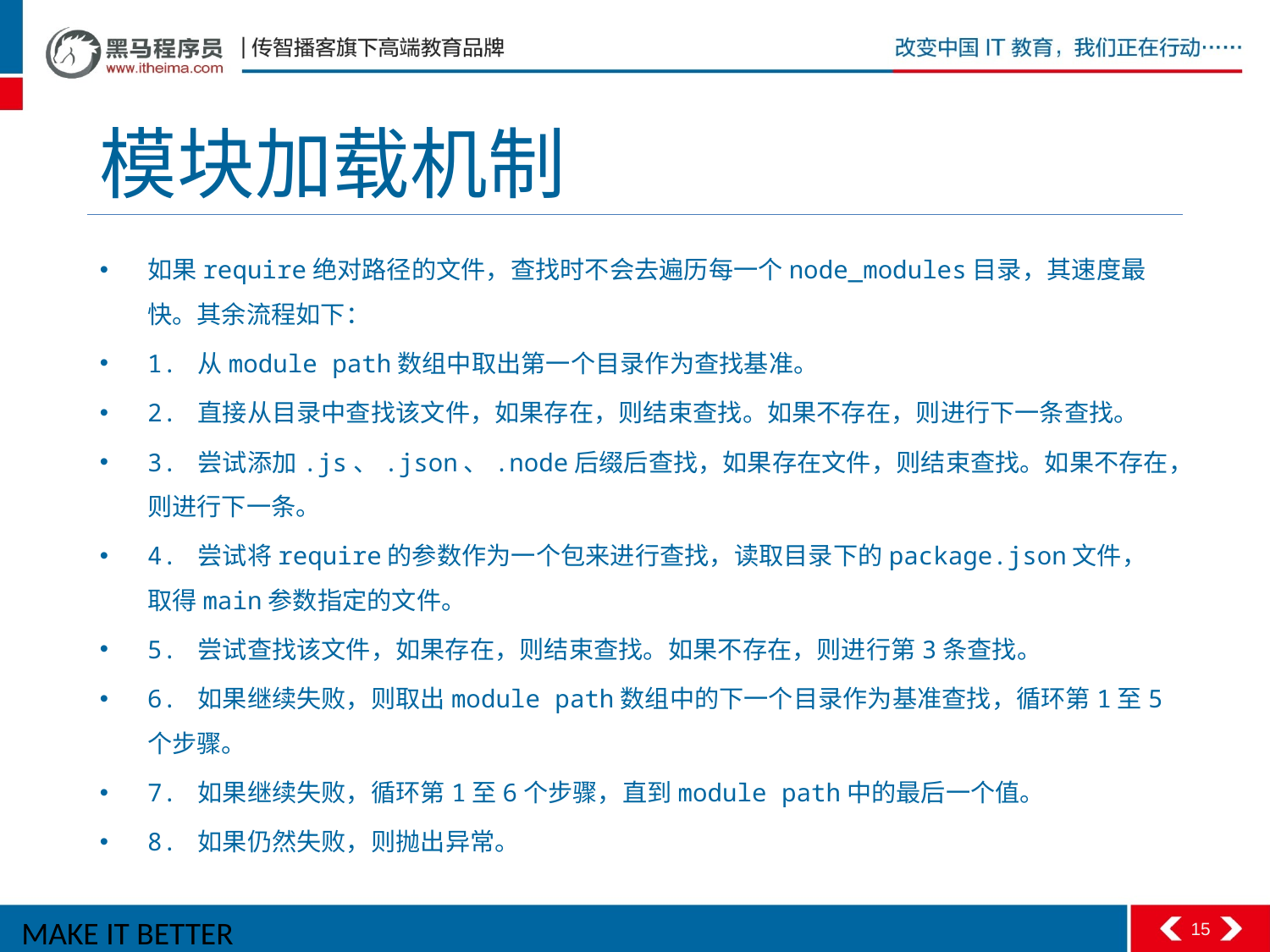

# 模块加载机制
如果require绝对路径的文件，查找时不会去遍历每一个node_modules目录，其速度最快。其余流程如下：
1. 从module path数组中取出第一个目录作为查找基准。
2. 直接从目录中查找该文件，如果存在，则结束查找。如果不存在，则进行下一条查找。
3. 尝试添加.js、.json、.node后缀后查找，如果存在文件，则结束查找。如果不存在，则进行下一条。
4. 尝试将require的参数作为一个包来进行查找，读取目录下的package.json文件，取得main参数指定的文件。
5. 尝试查找该文件，如果存在，则结束查找。如果不存在，则进行第3条查找。
6. 如果继续失败，则取出module path数组中的下一个目录作为基准查找，循环第1至5个步骤。
7. 如果继续失败，循环第1至6个步骤，直到module path中的最后一个值。
8. 如果仍然失败，则抛出异常。
15
MAKE IT BETTER